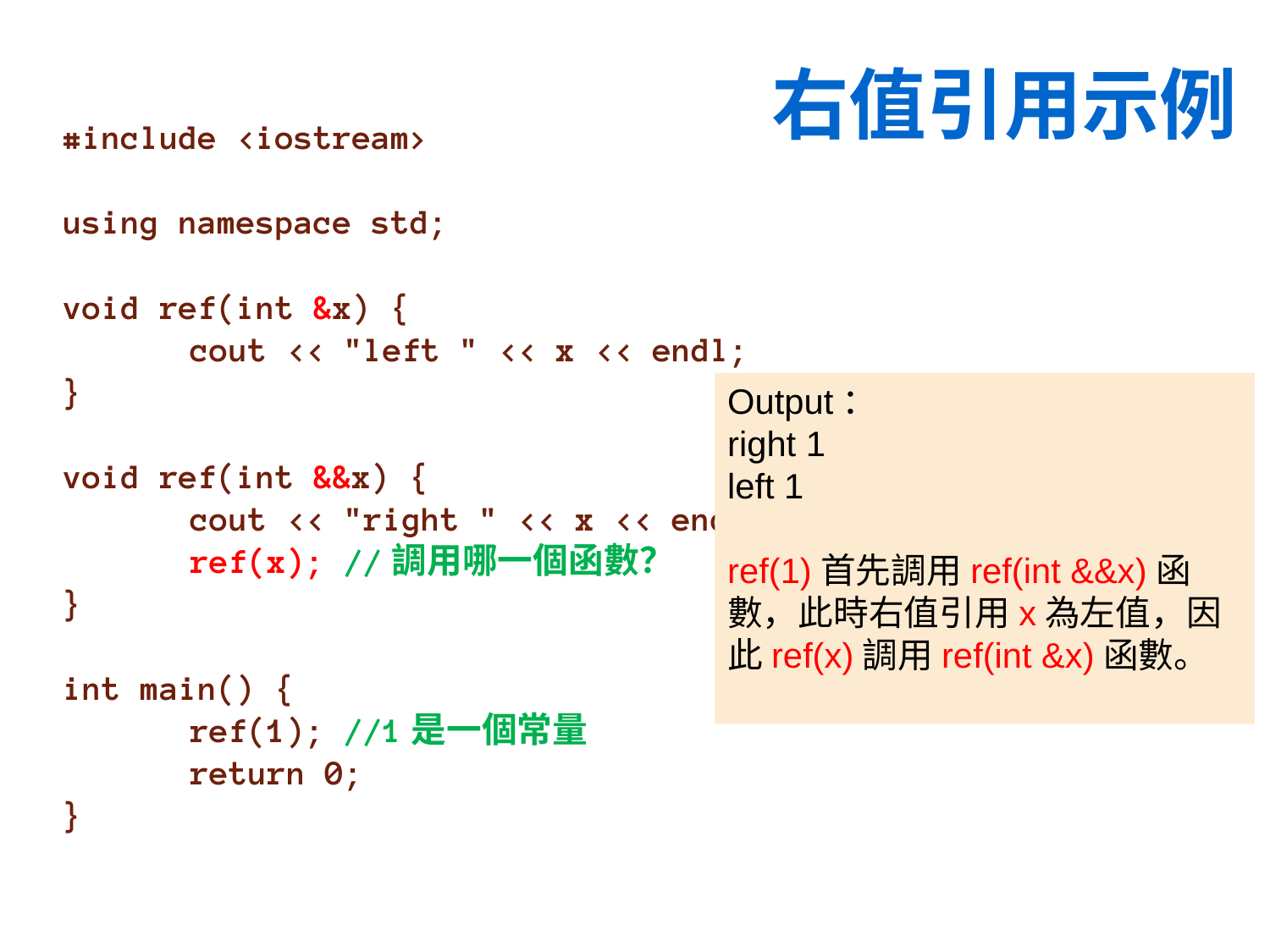

# 右值引用示例
#include <iostream>

using namespace std;

void ref(int &x) {
	cout << "left " << x << endl;
}

void ref(int &&x) {
	cout << "right " << x << endl;
	ref(x); //調用哪一個函數？
}

int main() {
	ref(1); //1是一個常量
	return 0;
}

Output：
right 1
left 1

ref(1)首先調用ref(int &&x)函數，此時右值引用x為左值，因此ref(x)調用ref(int &x)函數。